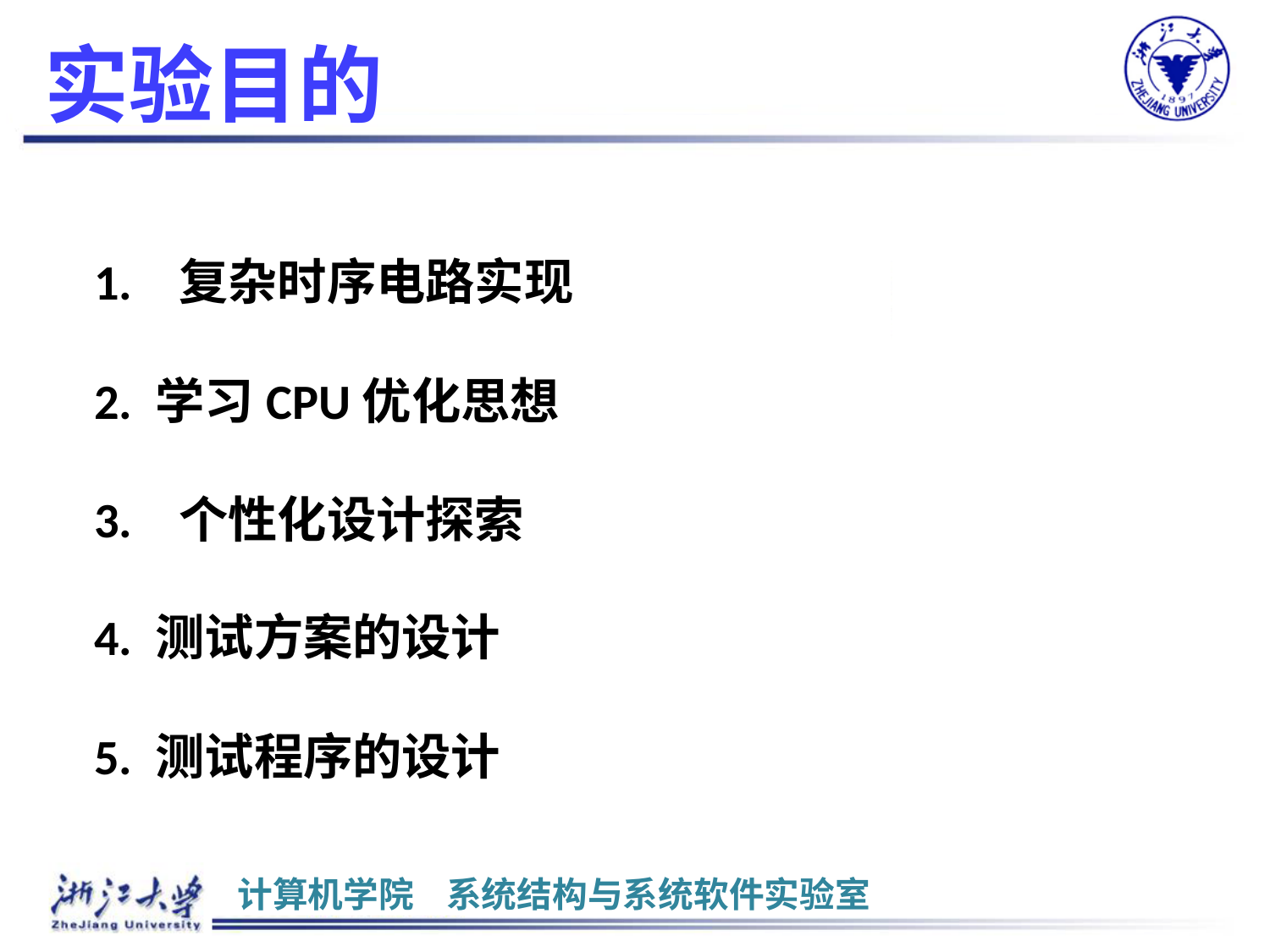

# 实验目的
1.	复杂时序电路实现
2. 学习CPU优化思想
3.	个性化设计探索
4. 测试方案的设计
5. 测试程序的设计
3